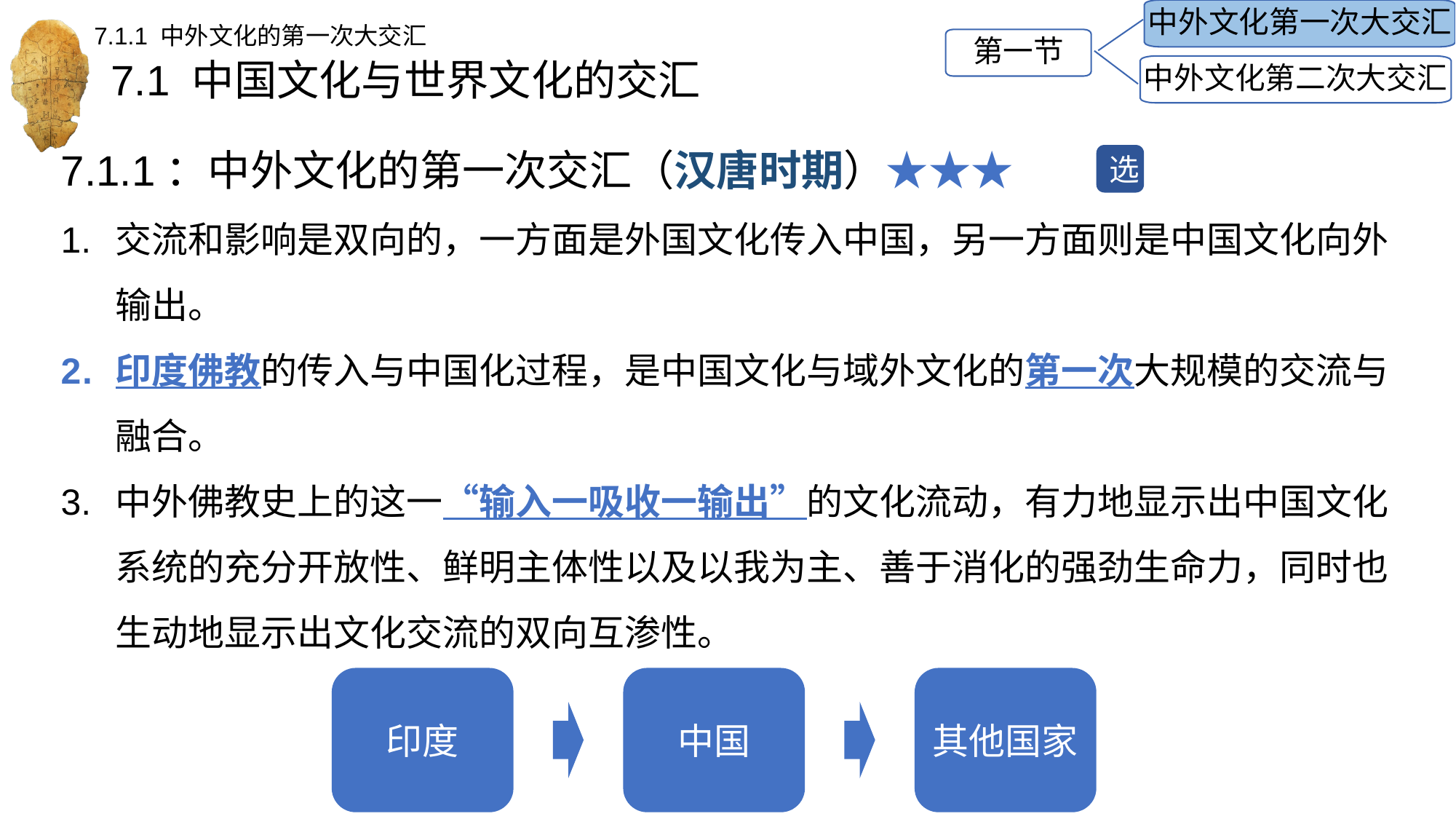

中外文化第一次大交汇

7.1.1 中外文化的第一次大交汇
第一节
# 7.1 中国文化与世界文化的交汇
中外文化第二次大交汇

7.1.1：中外文化的第一次交汇（汉唐时期）★★★
交流和影响是双向的，一方面是外国文化传入中国，另一方面则是中国文化向外输出。
印度佛教的传入与中国化过程，是中国文化与域外文化的第一次大规模的交流与融合。
中外佛教史上的这一“输入一吸收一输出”的文化流动，有力地显示出中国文化系统的充分开放性、鲜明主体性以及以我为主、善于消化的强劲生命力，同时也生动地显示出文化交流的双向互渗性。
选
印度
中国
其他国家